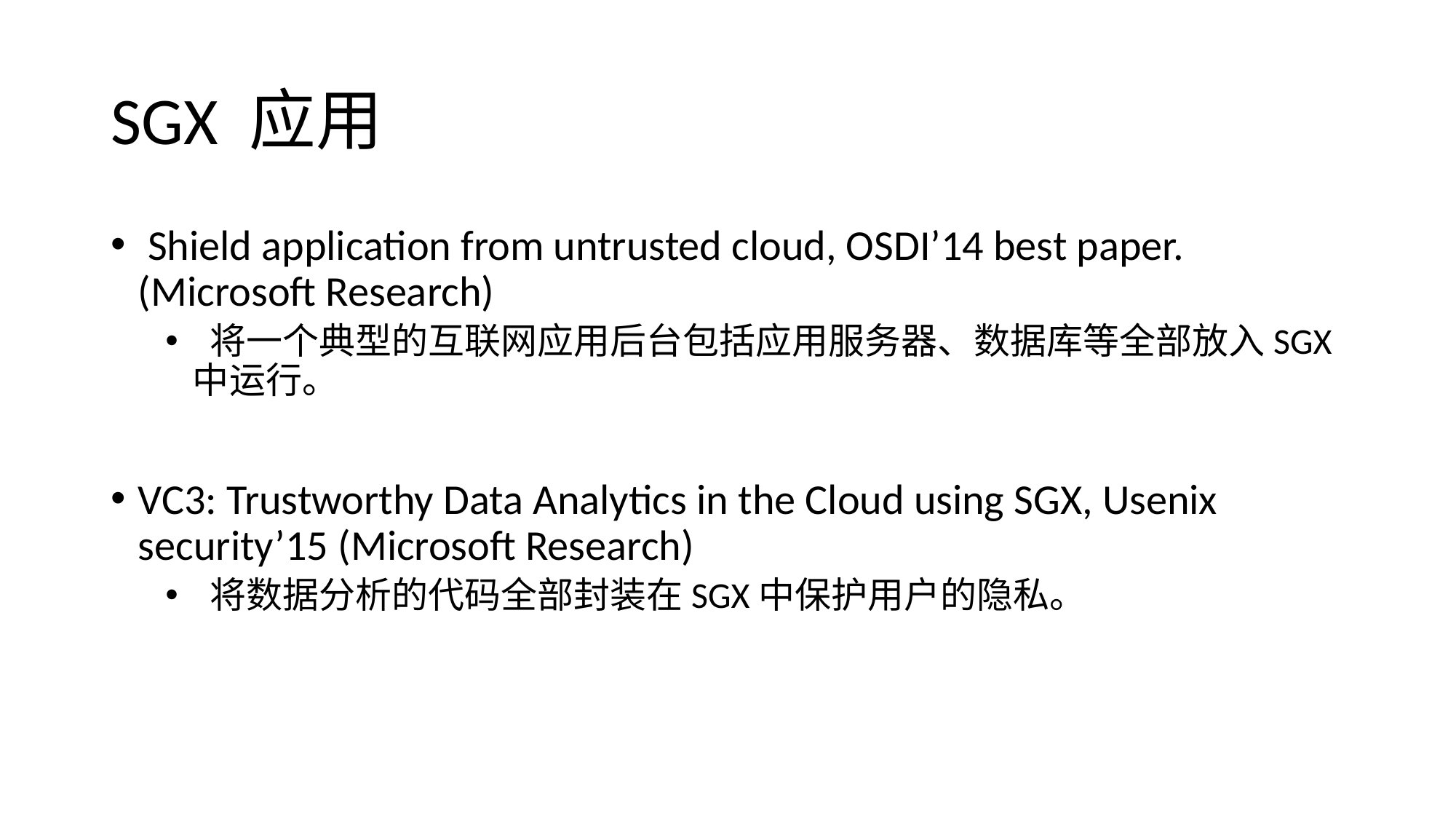

# SGX 应用
 Shield application from untrusted cloud, OSDI’14 best paper. (Microsoft Research)
 将一个典型的互联网应用后台包括应用服务器、数据库等全部放入SGX中运行。

VC3: Trustworthy Data Analytics in the Cloud using SGX, Usenix security’15 (Microsoft Research)
 将数据分析的代码全部封装在SGX中保护用户的隐私。